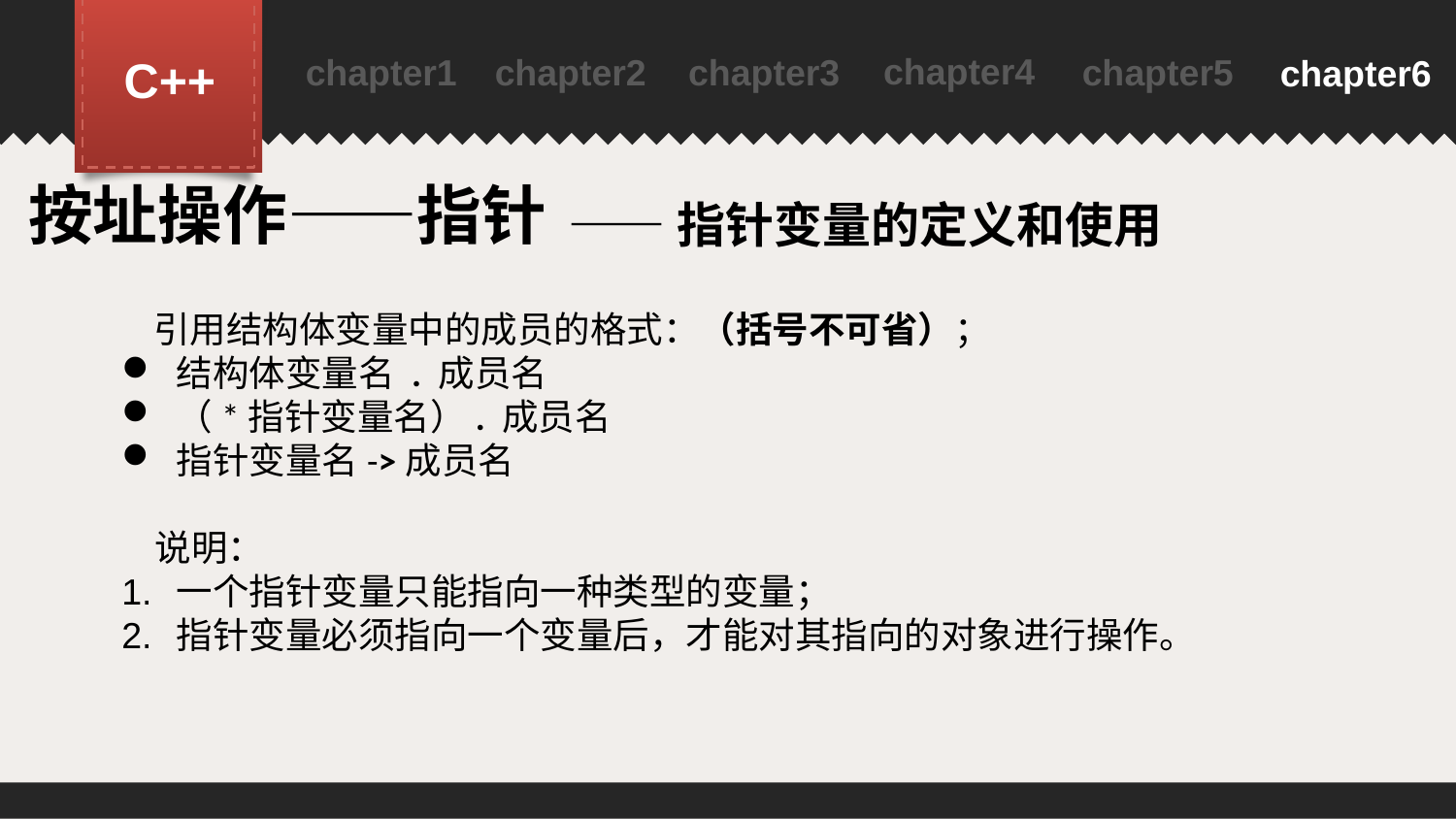

chapter4
C++
chapter1
chapter2
chapter3
chapter5
chapter6
PPT模板下载：www.1ppt.com/moban/     行业PPT模板：www.1ppt.com/hangye/
节日PPT模板：www.1ppt.com/jieri/           PPT素材下载：www.1ppt.com/sucai/
PPT背景图片：www.1ppt.com/beijing/      PPT图表下载：www.1ppt.com/tubiao/
优秀PPT下载：www.1ppt.com/xiazai/        PPT教程： www.1ppt.com/powerpoint/
Word教程： www.1ppt.com/word/              Excel教程：www.1ppt.com/excel/
资料下载：www.1ppt.com/ziliao/                PPT课件下载：www.1ppt.com/kejian/
范文下载：www.1ppt.com/fanwen/             试卷下载：www.1ppt.com/shiti/
教案下载：www.1ppt.com/jiaoan/

按址操作——指针
——指针变量的定义和使用
引用结构体变量中的成员的格式：（括号不可省）；
结构体变量名 . 成员名
（*指针变量名）. 成员名
指针变量名->成员名

   说明：
一个指针变量只能指向一种类型的变量；
指针变量必须指向一个变量后，才能对其指向的对象进行操作。